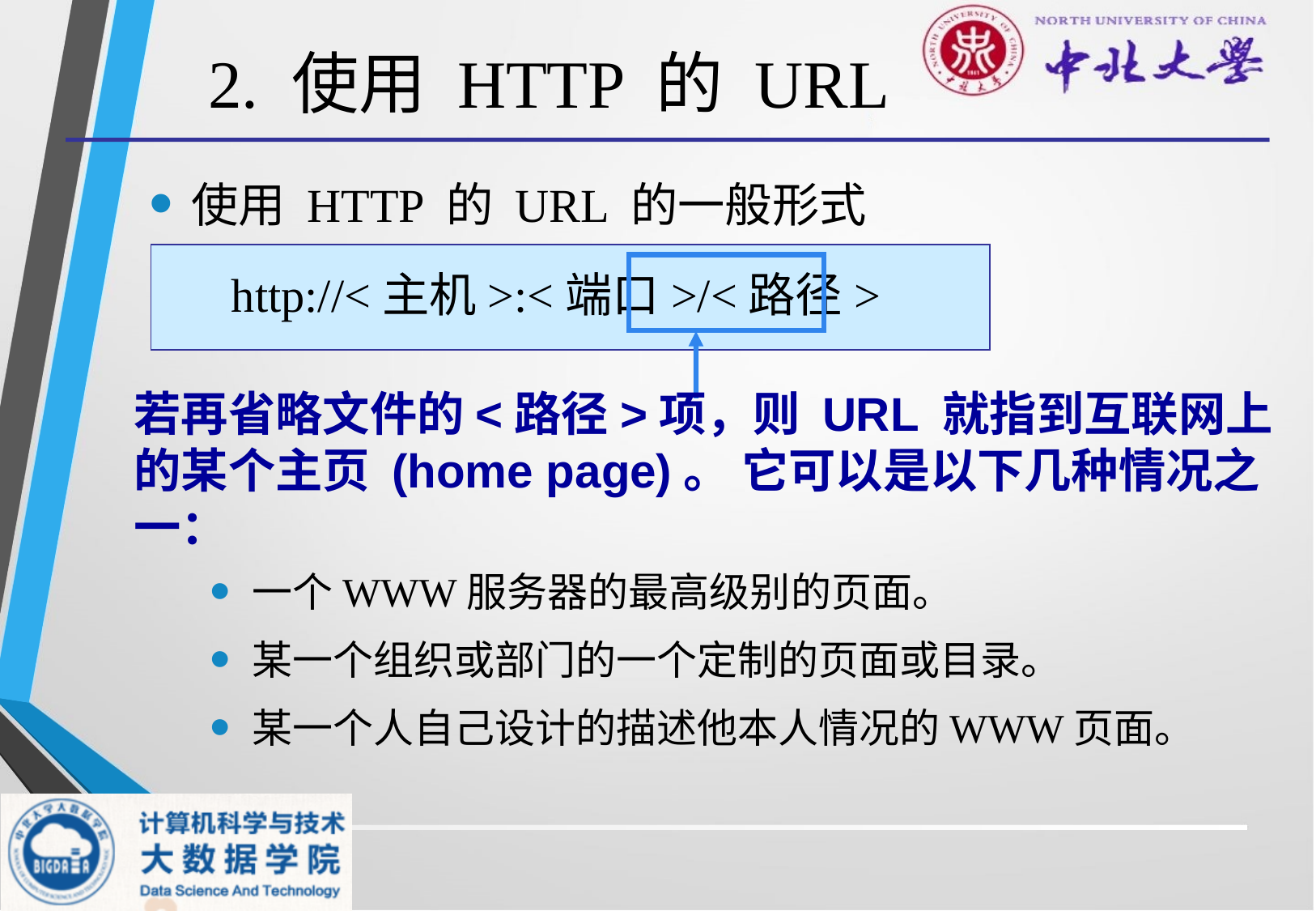

# 2. 使用 HTTP 的 URL

使用 HTTP 的 URL 的一般形式
       http://<主机>:<端口>/<路径>

一个WWW服务器的最高级别的页面。
某一个组织或部门的一个定制的页面或目录。
某一个人自己设计的描述他本人情况的WWW页面。

若再省略文件的<路径>项，则 URL 就指到互联网上的某个主页 (home page)。 它可以是以下几种情况之一：
23